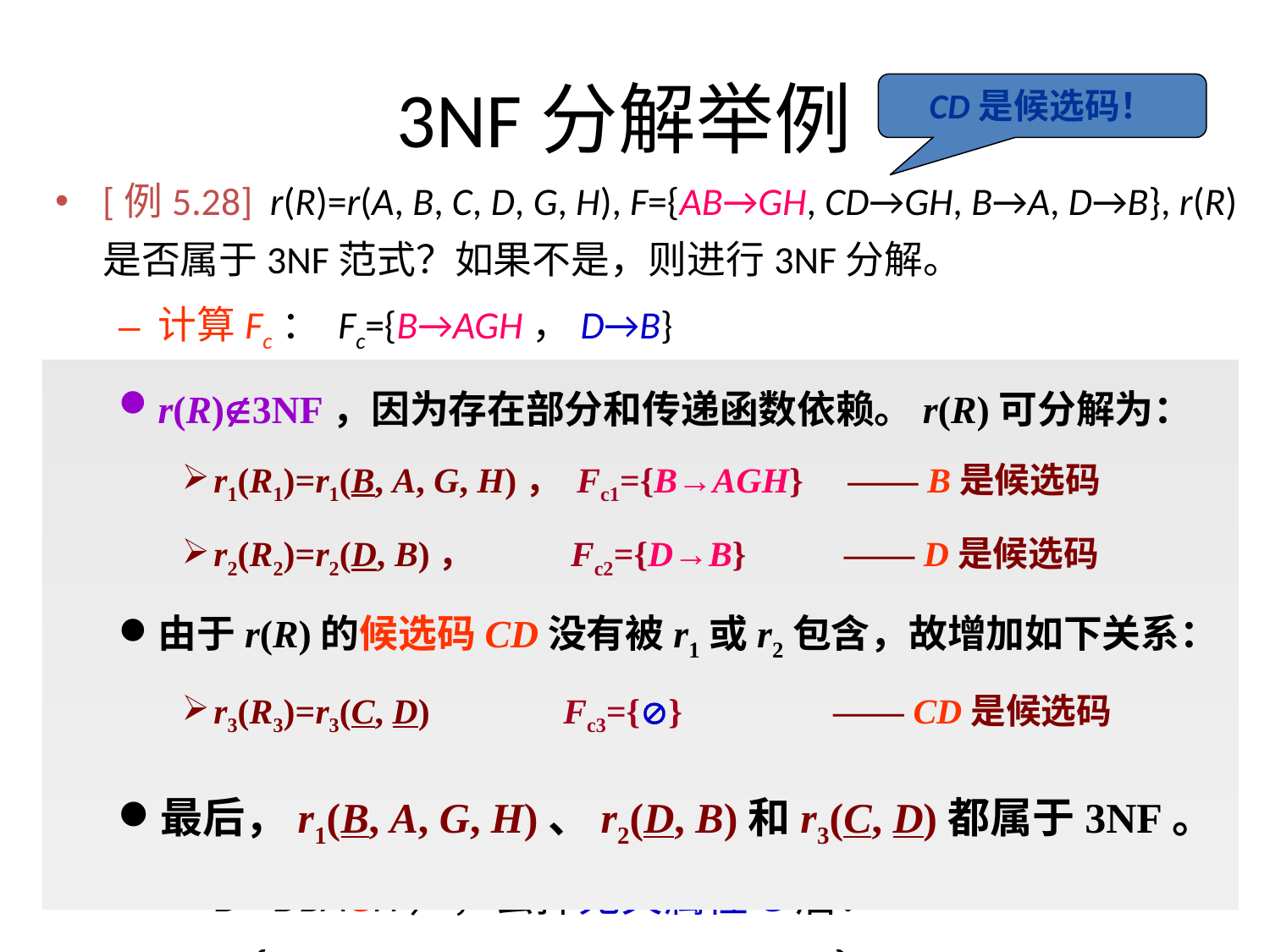

# 3NF分解举例
CD是候选码！
[例5.28]  r(R)=r(A, B, C, D, G, H), F={AB→GH, CD→GH, B→A, D→B}, r(R)是否属于3NF范式？如果不是，则进行3NF分解。
计算Fc： Fc={B→AGH，D→B}
AB→GH中的A是左无关属性（因为在 F下有B+=ABGH），去掉无关属性A后：F={B→GH, CD→GH, B→A, D→B}。
CD→GH中的C是左无关属性（因为在 F下有D+=DBAGH），去掉无关属性C后：F={B→GH，D→GH，B→A，D→B}
D→GH中的G是右无关属性（因为在 F’下D+=DBAGH），去掉无关属性G后：F={B→GH，D→H，B→A，D→B}
合并左边相同依赖后：F={B→AGH，D→BH}
D→BH中的H是右无关属性（因为在 F’下D+=DBAGH），去掉无关属性H后：Fc={B→AGH，D→B}
r(R)∉3NF，因为存在部分和传递函数依赖。r(R)可分解为：
r1(R1)=r1(B, A, G, H)， Fc1={B→AGH}     —— B是候选码
r2(R2)=r2(D, B)，           Fc2={D→B}           —— D是候选码
由于r(R)的候选码CD没有被r1或r2包含，故增加如下关系：
r3(R3)=r3(C, D)               Fc3={∅}                 —— CD是候选码
最后，r1(B, A, G, H)、r2(D, B)和r3(C, D)都属于3NF。